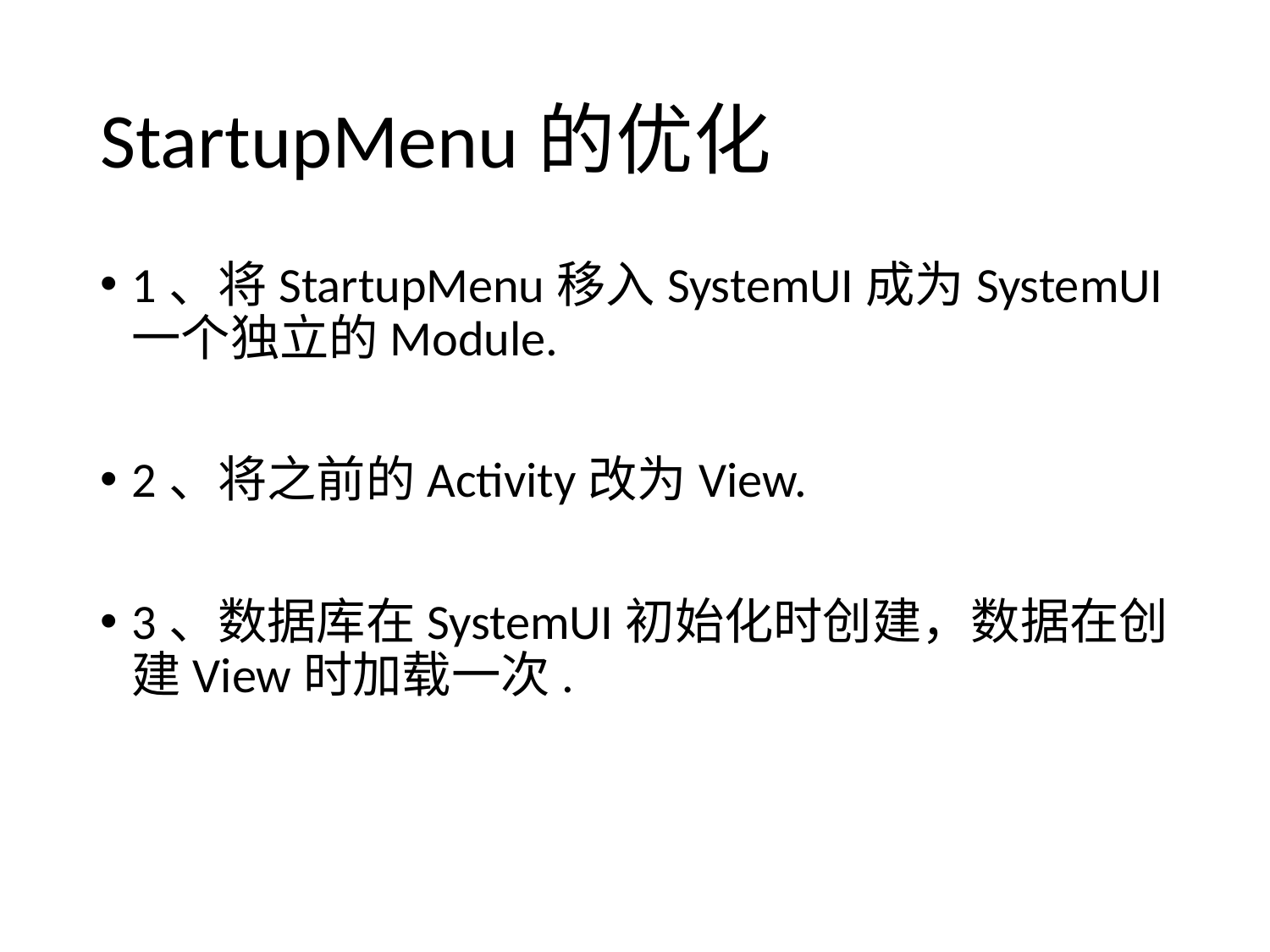

# StartupMenu的优化
1、将StartupMenu移入SystemUI成为SystemUI一个独立的Module.

2、将之前的Activity改为View.

3、数据库在SystemUI初始化时创建，数据在创建View时加载一次.